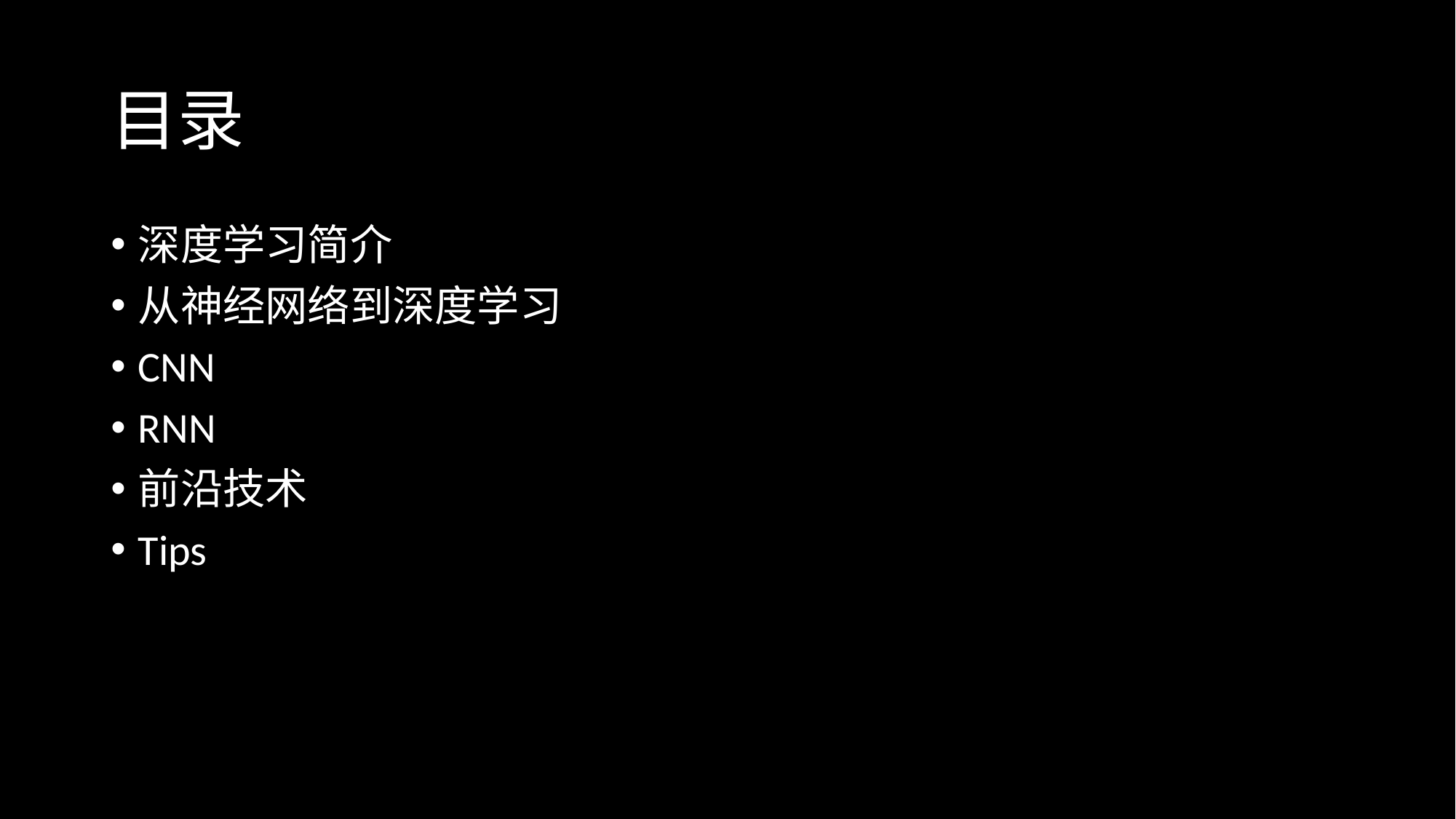

# 目录
深度学习简介
从神经网络到深度学习
CNN
RNN
前沿技术
Tips